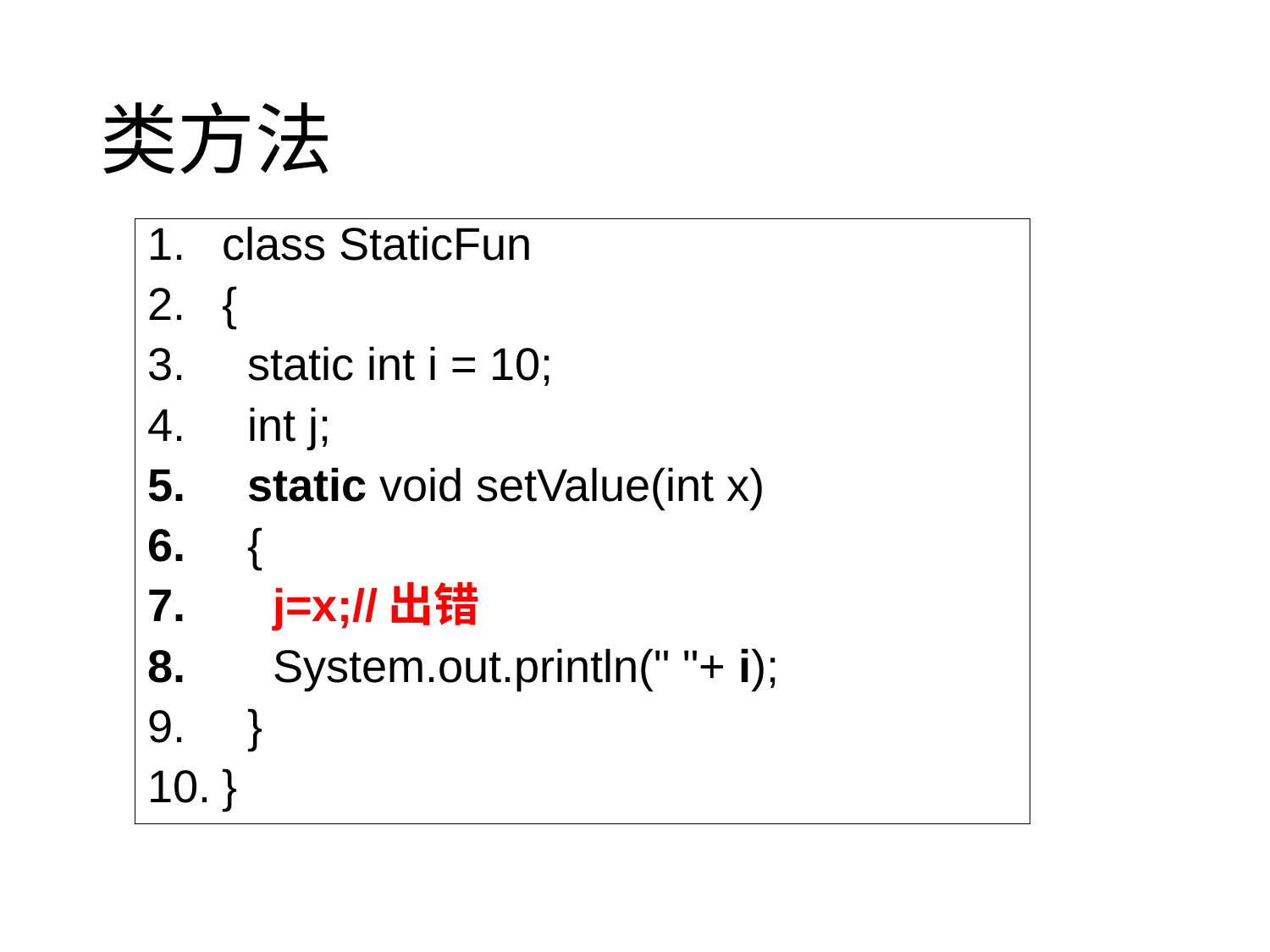

# 类方法
class StaticFun
{
  static int i = 10;
  int j;
  static void setValue(int x)
  {
    j=x;//出错
    System.out.println(" "+ i);
  }
}